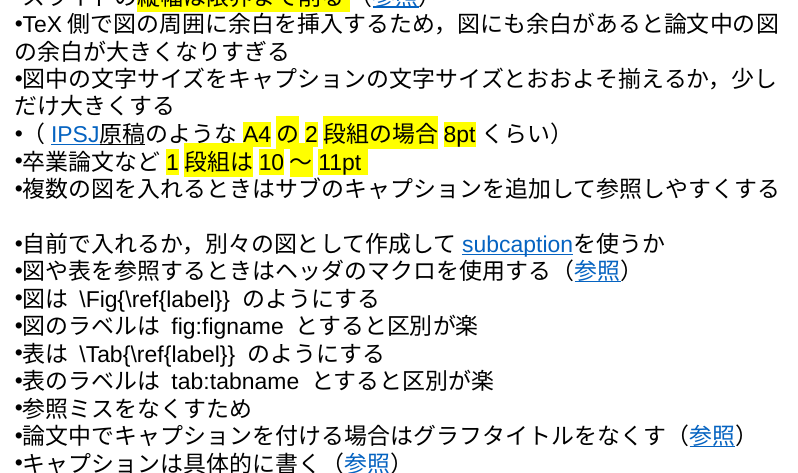

図を作成する場合は，PowerPointを使用 （参照）
作成した図はPDFでエクスポート (拡大しても画質が落ちないから)
スライドの横幅を段組みの横幅に合わせる 
（IPSJ原稿のようなA4の2段組の場合横80mm）
卒業論文など1段組は120～150㎜
スライドの縦幅は限界まで削る （参照）
TeX側で図の周囲に余白を挿入するため，図にも余白があると論文中の図の余白が大きくなりすぎる
図中の文字サイズをキャプションの文字サイズとおおよそ揃えるか，少しだけ大きくする
（IPSJ原稿のようなA4の2段組の場合8ptくらい）
卒業論文など1段組は10～11pt
複数の図を入れるときはサブのキャプションを追加して参照しやすくする
自前で入れるか，別々の図として作成してsubcaptionを使うか
図や表を参照するときはヘッダのマクロを使用する（参照）
図は \Fig{\ref{label}} のようにする
図のラベルは fig:figname とすると区別が楽
表は \Tab{\ref{label}} のようにする
表のラベルは tab:tabname とすると区別が楽
参照ミスをなくすため
論文中でキャプションを付ける場合はグラフタイトルをなくす（参照）
キャプションは具体的に書く（参照）
グラフの線の分類を色だけに頼らない方が良い（破線，点線を上手く使う）（参照）
色弱の人に対する配慮やモノクロ刷りになった場合を意識する